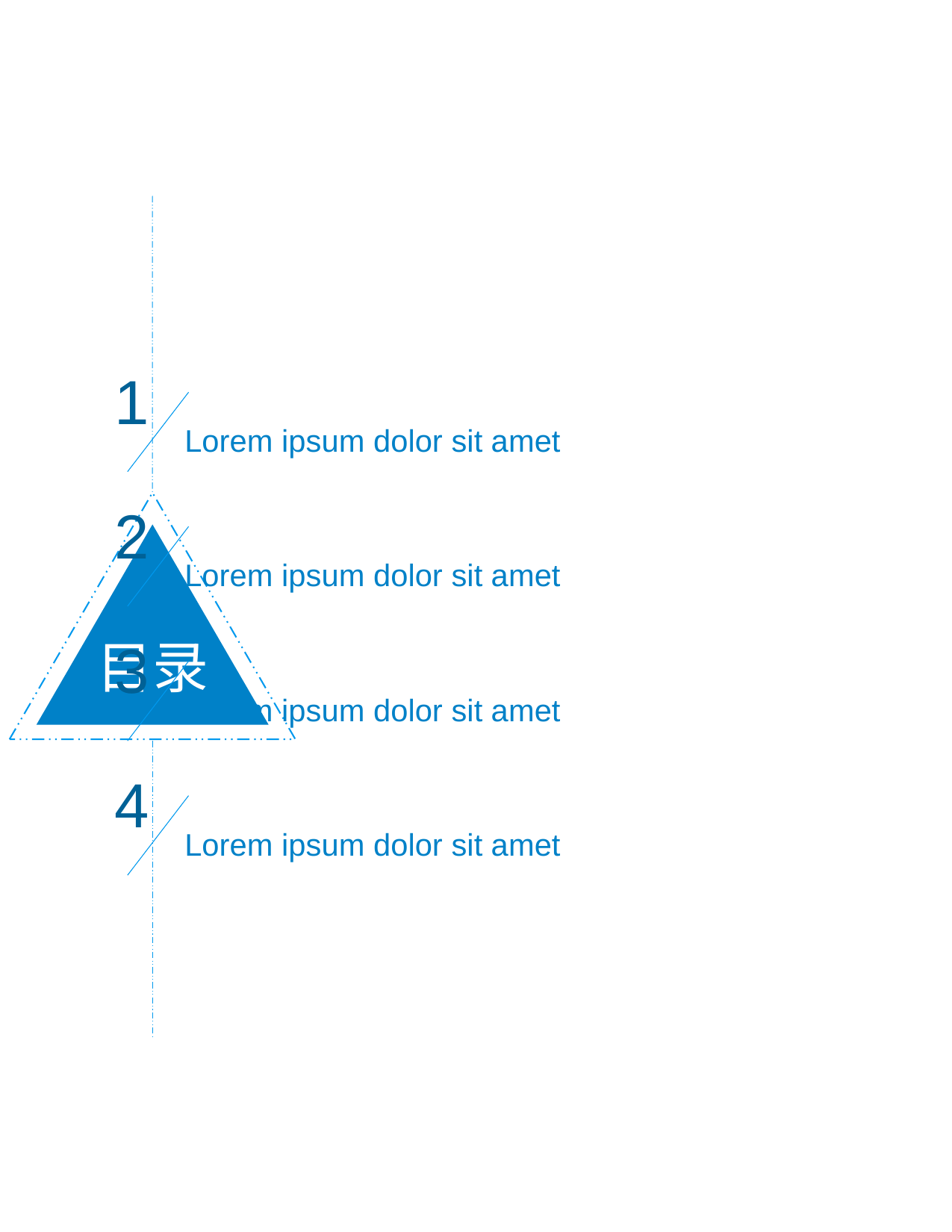

1
Lorem ipsum dolor sit amet
2

目录
Lorem ipsum dolor sit amet
3
Lorem ipsum dolor sit amet
4
Lorem ipsum dolor sit amet